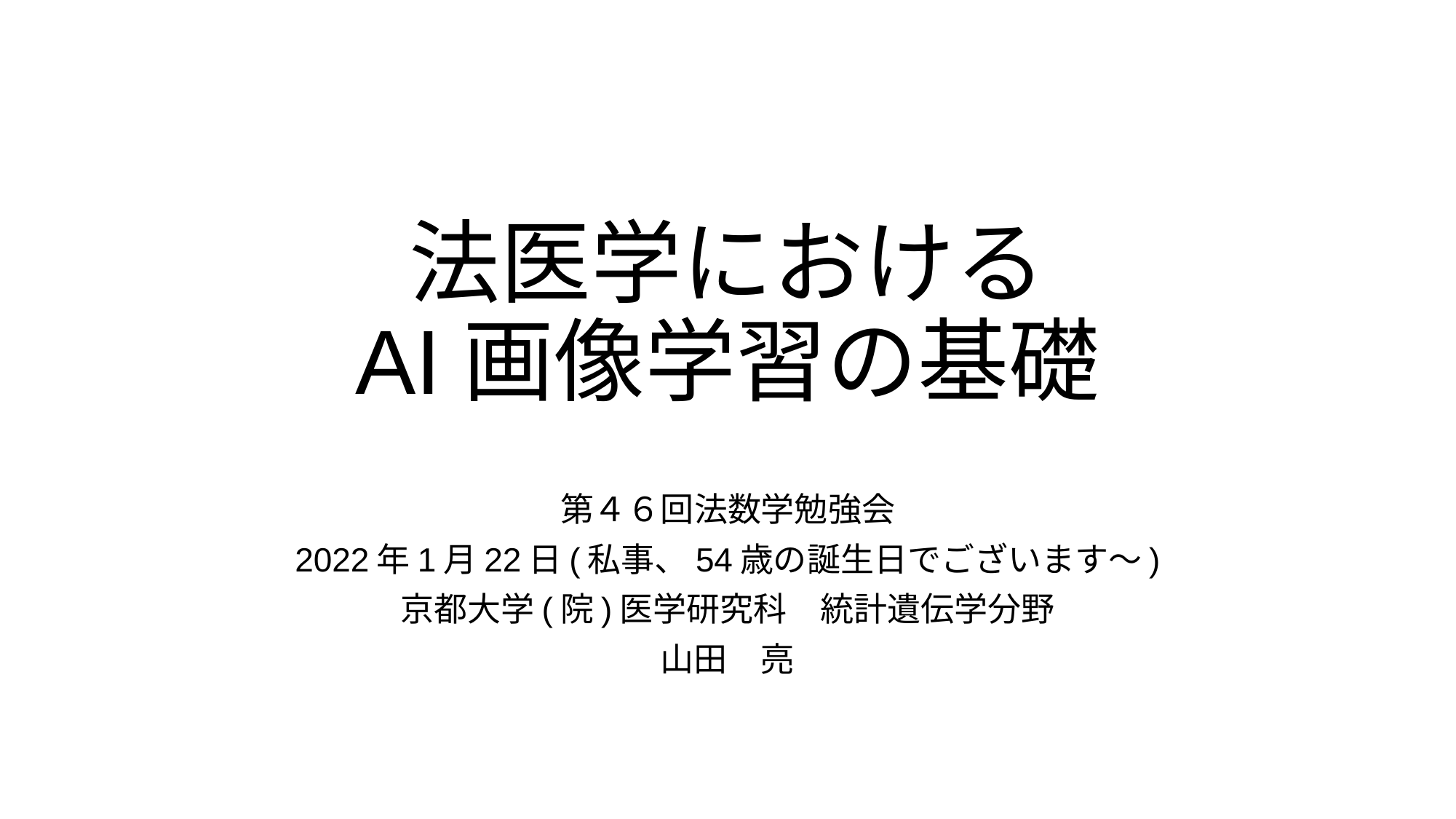

# 法医学における AI画像学習の基礎
第４６回法数学勉強会
2022年1月22日(私事、54歳の誕生日でございます～)
京都大学(院)医学研究科　統計遺伝学分野
山田　亮